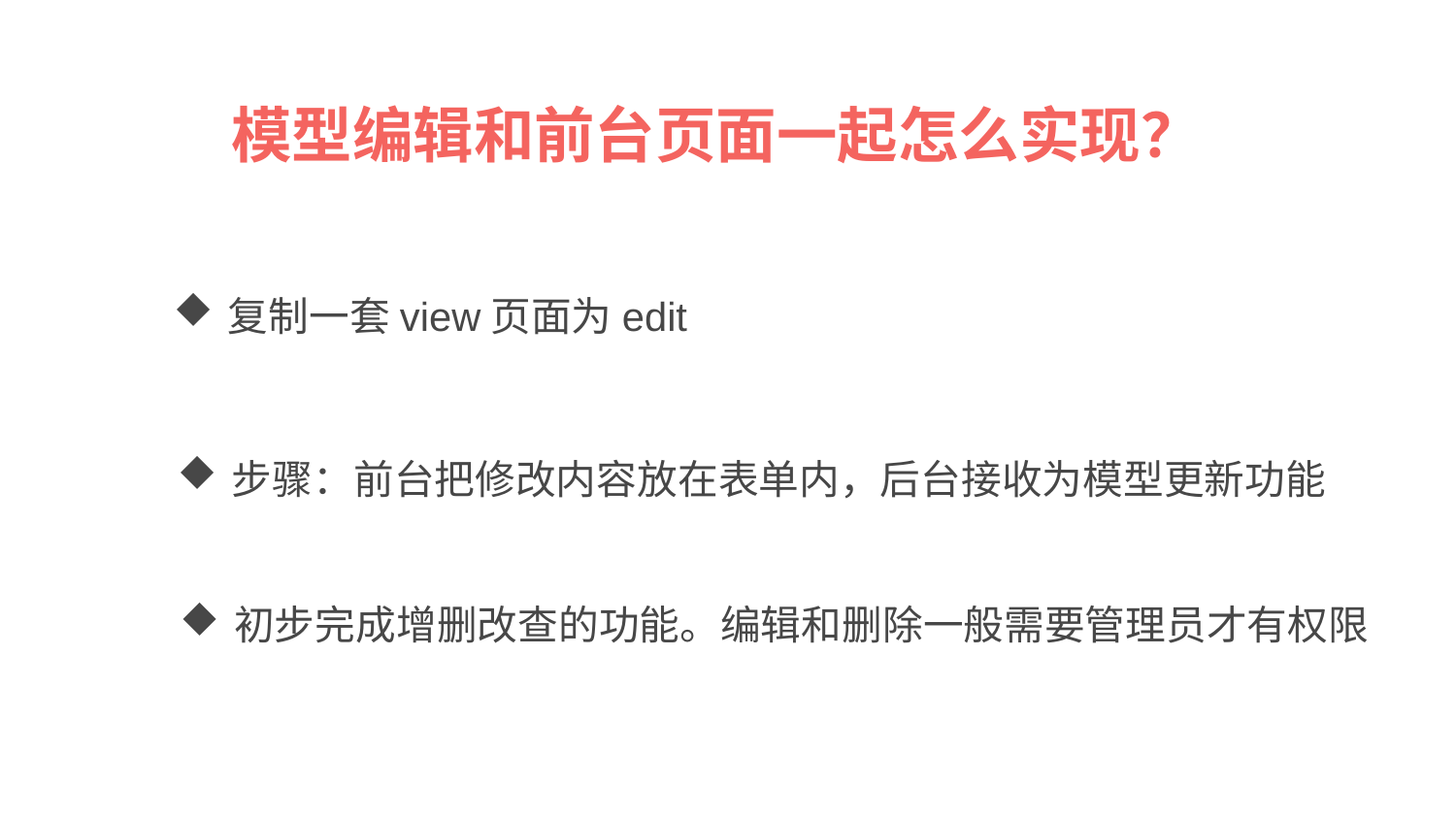

模型编辑和前台页面一起怎么实现？

复制一套view页面为edit
步骤：前台把修改内容放在表单内，后台接收为模型更新功能
初步完成增删改查的功能。编辑和删除一般需要管理员才有权限